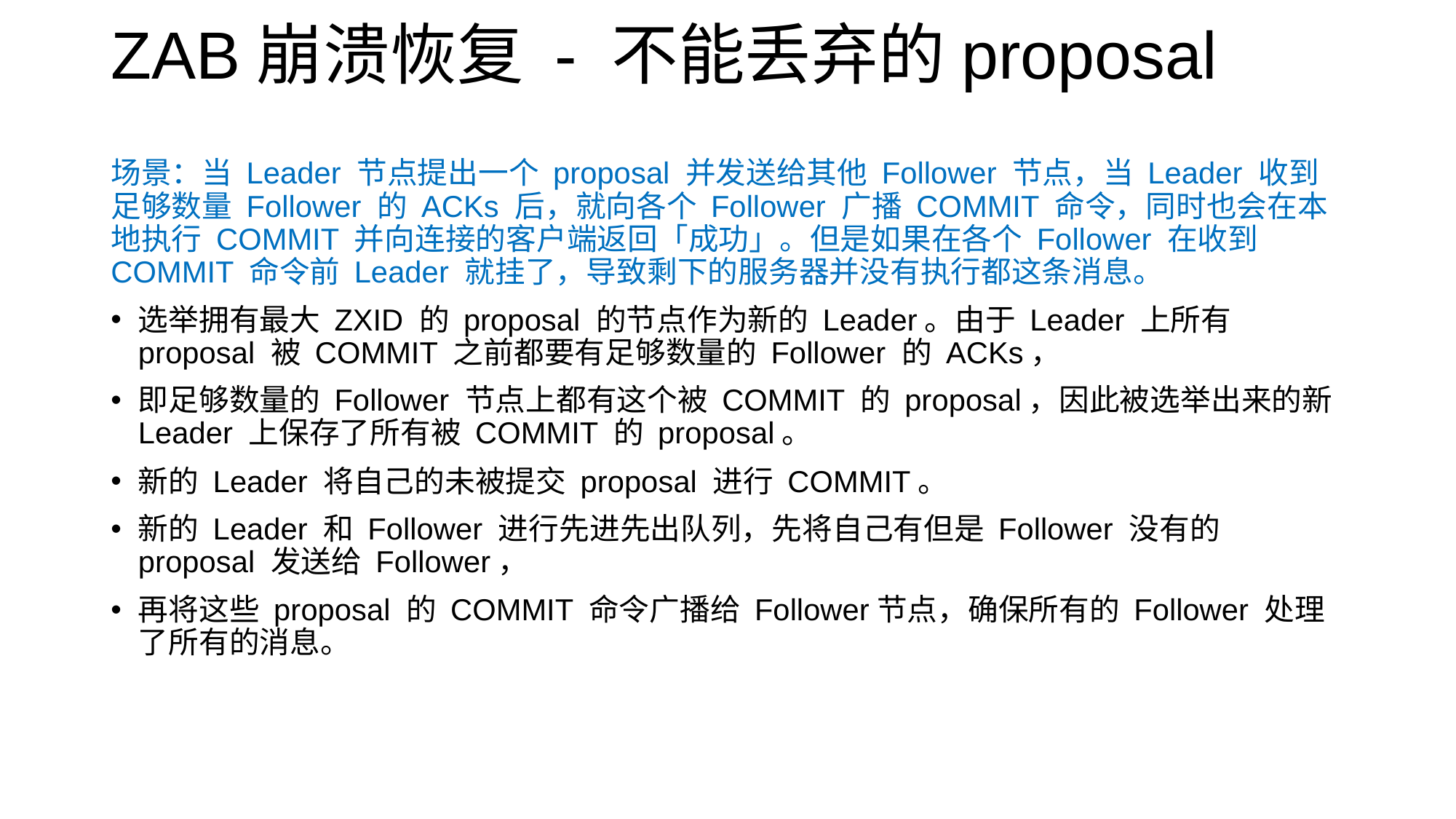

# ZAB崩溃恢复 - 不能丢弃的proposal
场景：当 Leader 节点提出一个 proposal 并发送给其他 Follower 节点，当 Leader 收到足够数量 Follower 的 ACKs 后，就向各个 Follower 广播 COMMIT 命令，同时也会在本地执行 COMMIT 并向连接的客户端返回「成功」。但是如果在各个 Follower 在收到 COMMIT 命令前 Leader 就挂了，导致剩下的服务器并没有执行都这条消息。
选举拥有最大 ZXID 的 proposal 的节点作为新的 Leader。由于 Leader 上所有 proposal 被 COMMIT 之前都要有足够数量的 Follower 的 ACKs，
即足够数量的 Follower 节点上都有这个被 COMMIT 的 proposal，因此被选举出来的新 Leader 上保存了所有被 COMMIT 的 proposal。
新的 Leader 将自己的未被提交 proposal 进行 COMMIT。
新的 Leader 和 Follower 进行先进先出队列，先将自己有但是 Follower 没有的 proposal 发送给 Follower，
再将这些 proposal 的 COMMIT 命令广播给 Follower节点，确保所有的 Follower 处理了所有的消息。